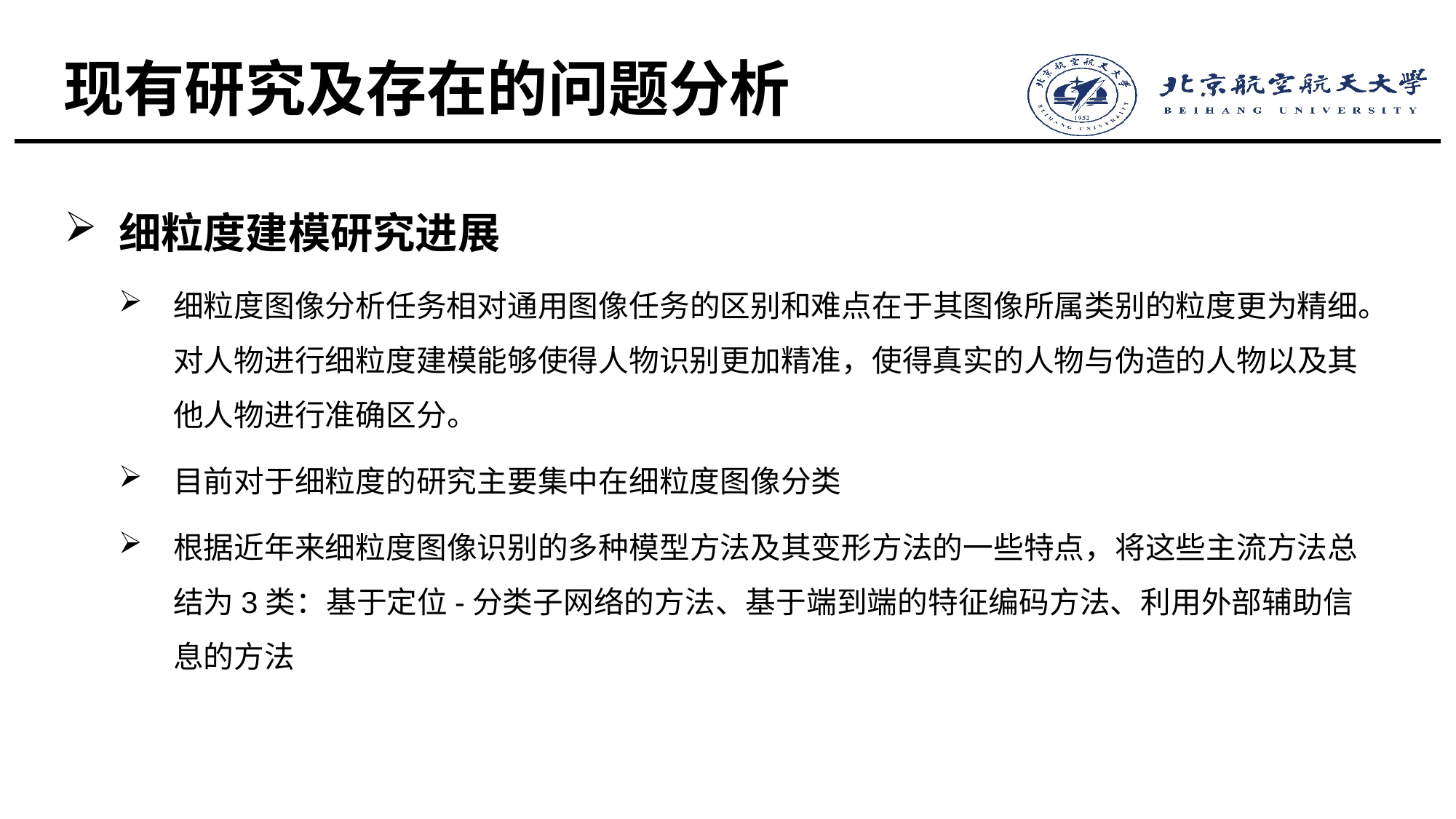

# 现有研究及存在的问题分析
细粒度建模研究进展
细粒度图像分析任务相对通用图像任务的区别和难点在于其图像所属类别的粒度更为精细。对人物进行细粒度建模能够使得人物识别更加精准，使得真实的人物与伪造的人物以及其他人物进行准确区分。
目前对于细粒度的研究主要集中在细粒度图像分类
根据近年来细粒度图像识别的多种模型方法及其变形方法的一些特点，将这些主流方法总结为3类：基于定位-分类子网络的方法、基于端到端的特征编码方法、利用外部辅助信息的方法
9